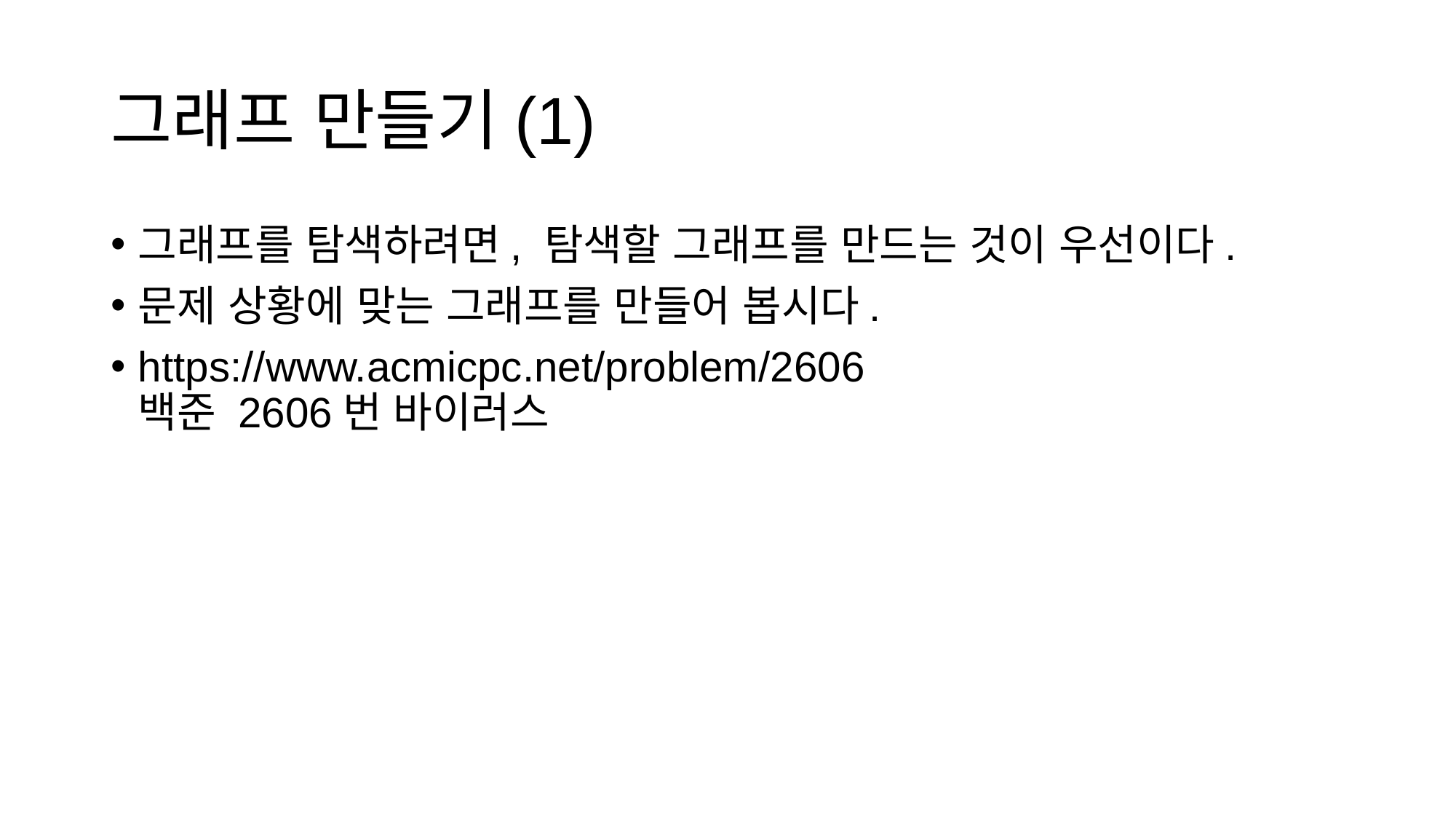

# 그래프 만들기(1)
그래프를 탐색하려면, 탐색할 그래프를 만드는 것이 우선이다.
문제 상황에 맞는 그래프를 만들어 봅시다.
https://www.acmicpc.net/problem/2606
백준 2606번 바이러스